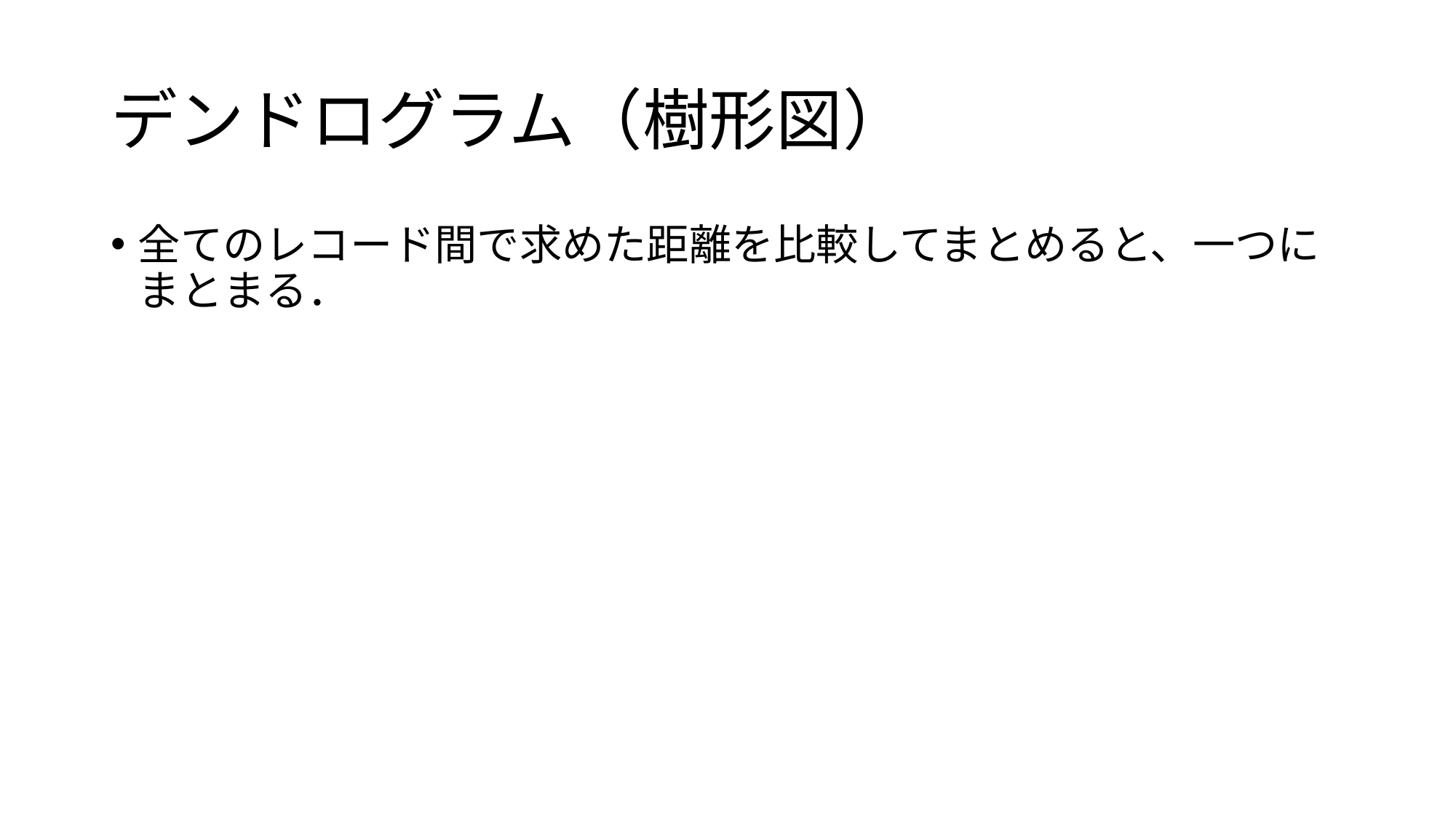

# デンドログラム（樹形図）
全てのレコード間で求めた距離を比較してまとめると、一つにまとまる．